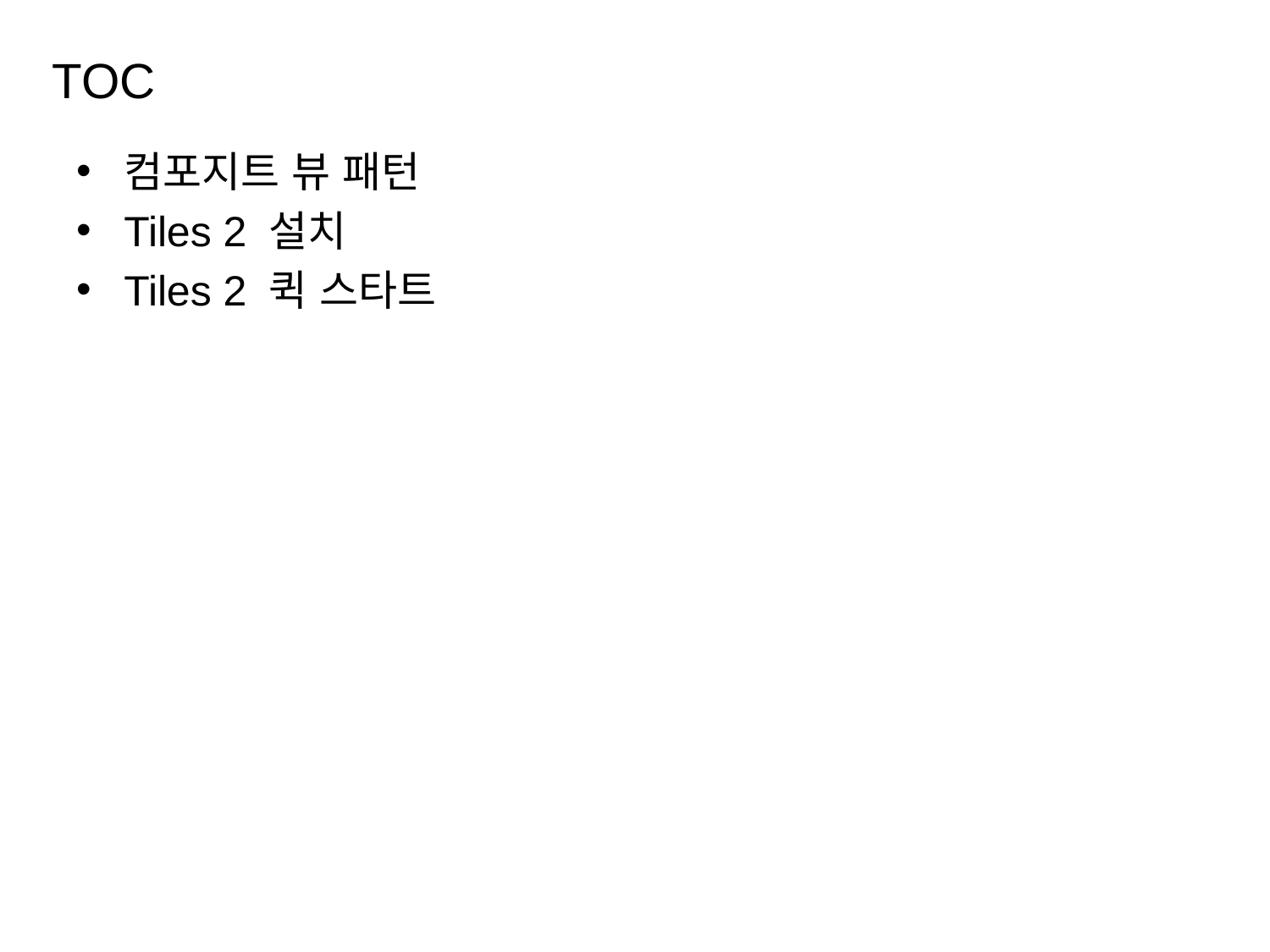

# TOC
컴포지트 뷰 패턴
Tiles 2 설치
Tiles 2 퀵 스타트